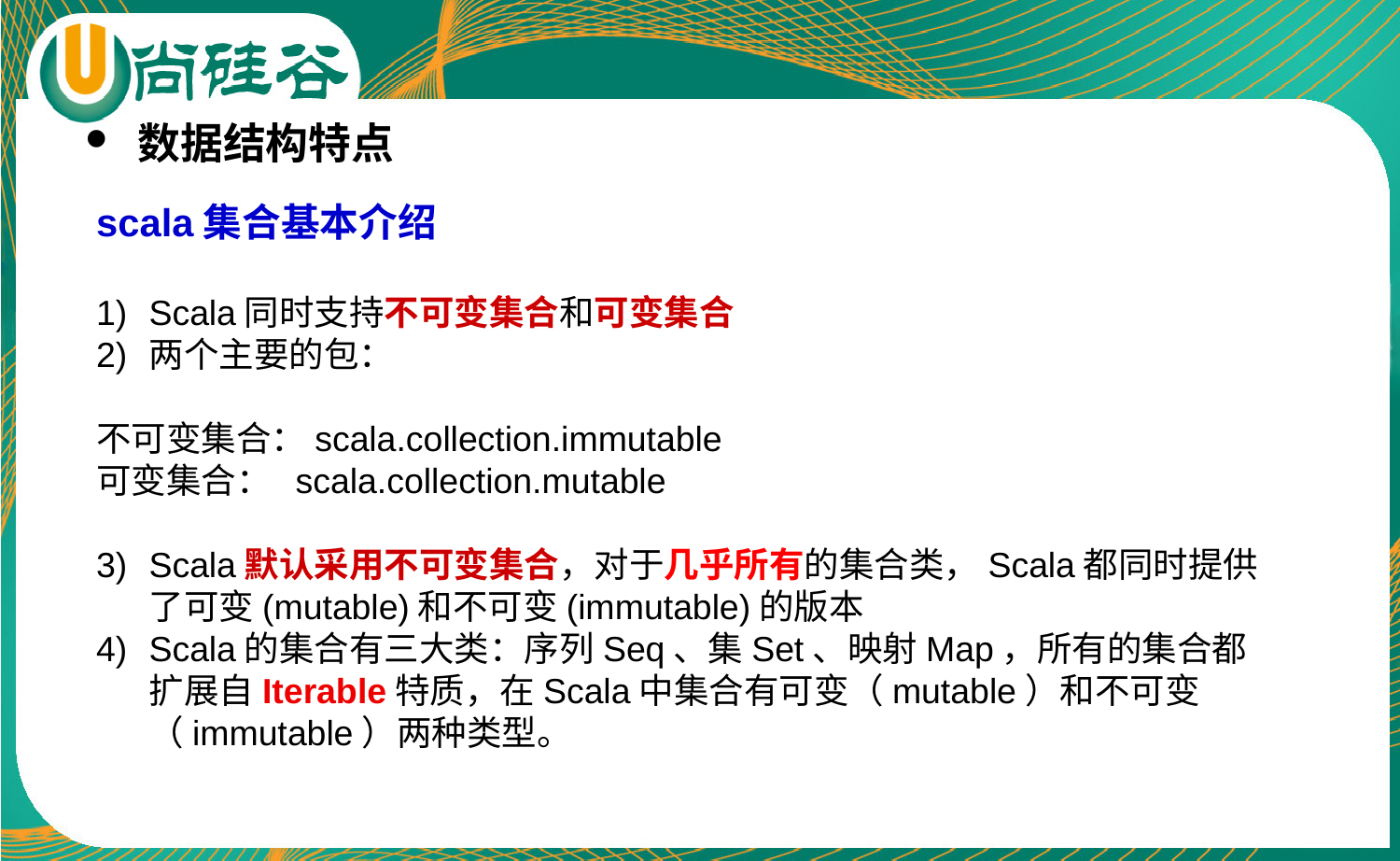

数据结构特点

scala集合基本介绍

Scala同时支持不可变集合和可变集合
两个主要的包：

不可变集合：scala.collection.immutable
可变集合：  scala.collection.mutable

Scala默认采用不可变集合，对于几乎所有的集合类，Scala都同时提供了可变(mutable)和不可变(immutable)的版本
Scala的集合有三大类：序列Seq、集Set、映射Map，所有的集合都扩展自Iterable特质，在Scala中集合有可变（mutable）和不可变（immutable）两种类型。